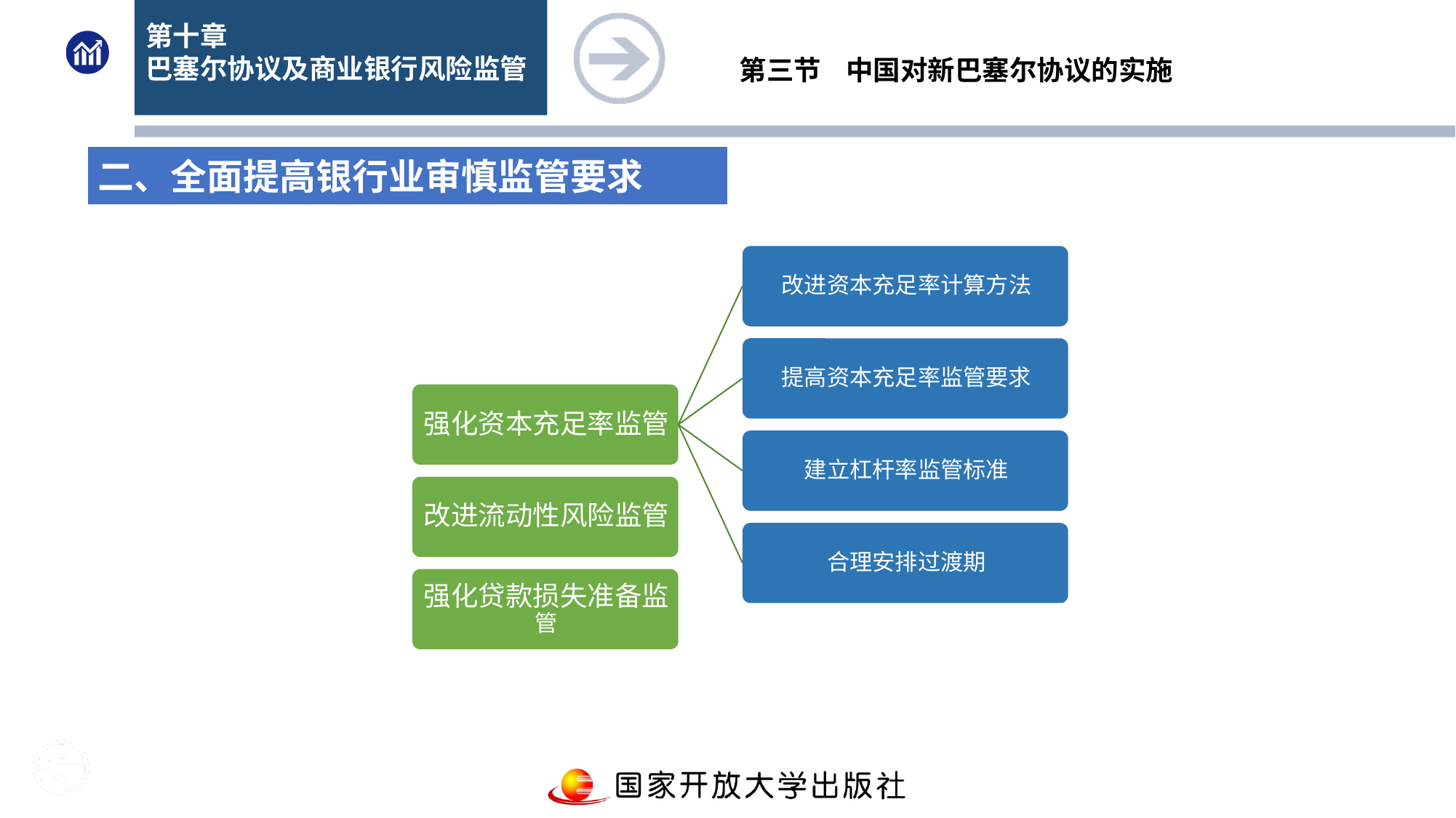

第十章
巴塞尔协议及商业银行风险监管
第三节    中国对新巴塞尔协议的实施
二、全面提高银行业审慎监管要求
强化资本充足率监管

改进资本充足率计算方法

提高资本充足率监管要求

建立杠杆率监管标准

合理安排过渡期
改进流动性风险监管
强化贷款损失准备监管